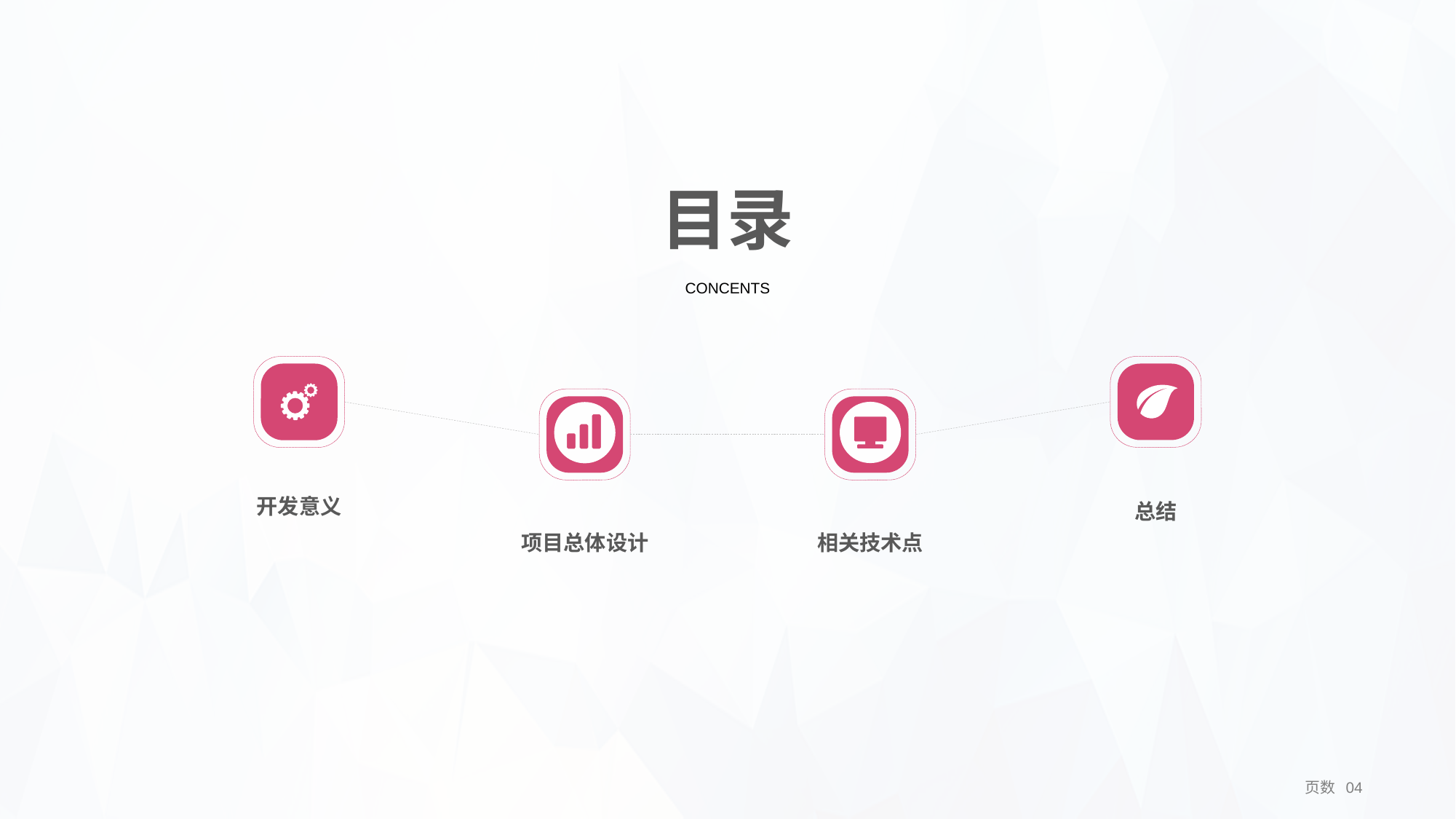

目录
CONCENTS

开发意义
总结
项目总体设计
相关技术点
           页数  04